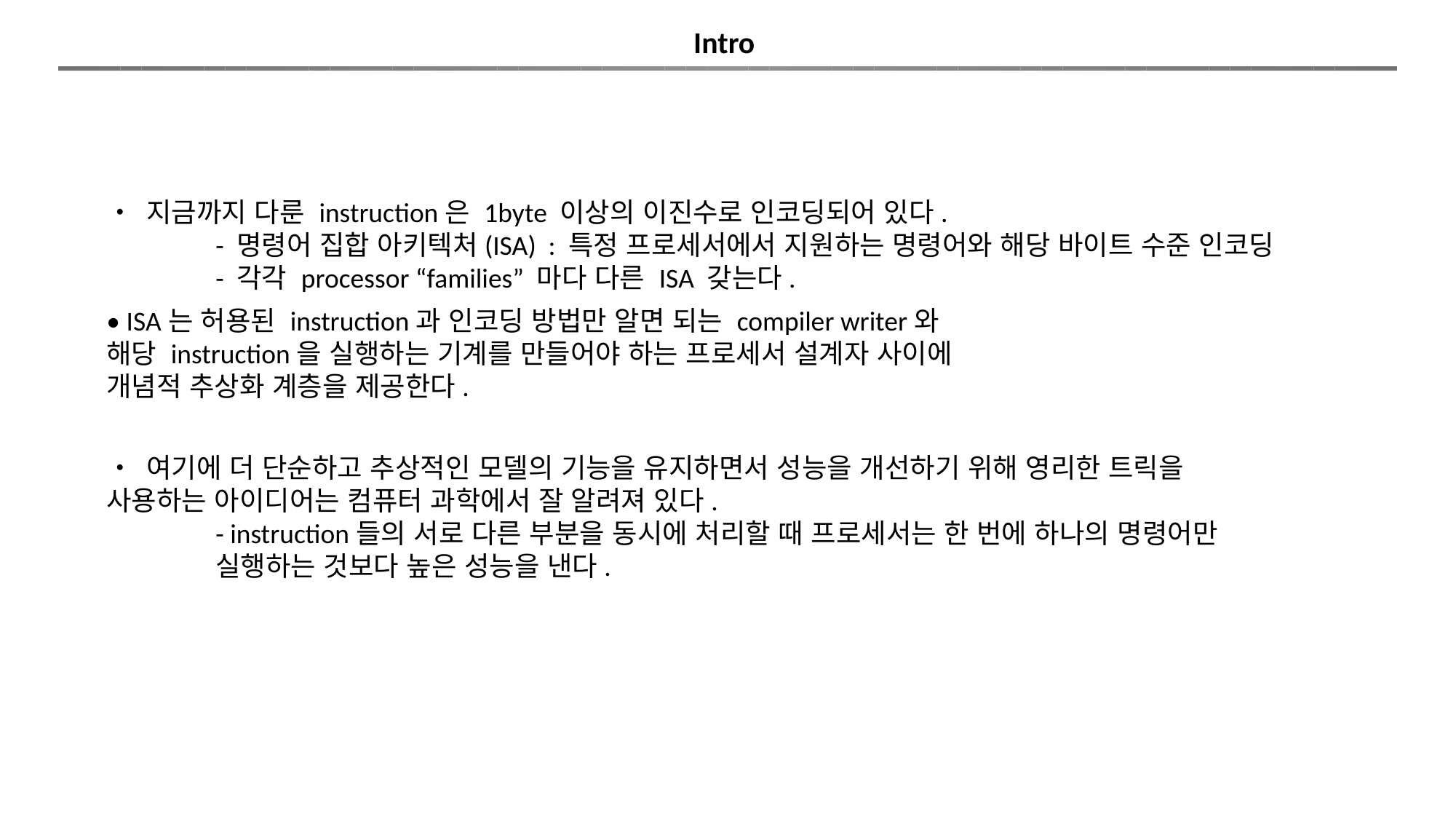

Intro

• 지금까지 다룬 instruction은 1byte 이상의 이진수로 인코딩되어 있다.
	- 명령어 집합 아키텍처(ISA)  : 특정 프로세서에서 지원하는 명령어와 해당 바이트 수준 인코딩
	- 각각 processor “families” 마다 다른 ISA 갖는다.
• ISA는 허용된 instruction과 인코딩 방법만 알면 되는 compiler writer와
해당 instruction을 실행하는 기계를 만들어야 하는 프로세서 설계자 사이에
개념적 추상화 계층을 제공한다.
• 여기에 더 단순하고 추상적인 모델의 기능을 유지하면서 성능을 개선하기 위해 영리한 트릭을 사용하는 아이디어는 컴퓨터 과학에서 잘 알려져 있다.
	- instruction들의 서로 다른 부분을 동시에 처리할 때 프로세서는 한 번에 하나의 명령어만 	실행하는 것보다 높은 성능을 낸다.